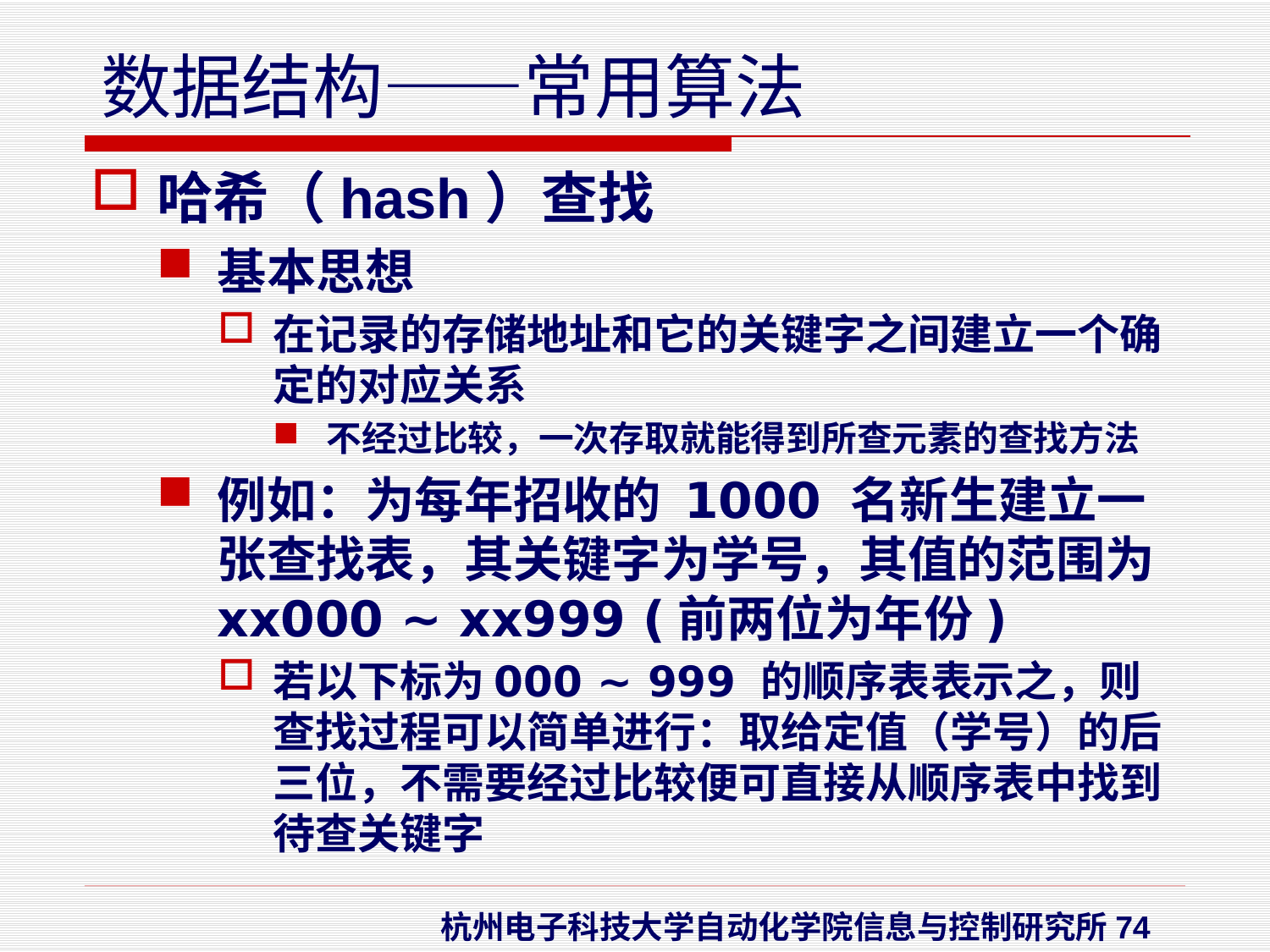

哈希（hash）查找
基本思想
在记录的存储地址和它的关键字之间建立一个确定的对应关系
不经过比较，一次存取就能得到所查元素的查找方法
例如：为每年招收的 1000 名新生建立一张查找表，其关键字为学号，其值的范围为 xx000 ~ xx999 (前两位为年份)
若以下标为000 ~ 999 的顺序表表示之，则查找过程可以简单进行：取给定值（学号）的后三位，不需要经过比较便可直接从顺序表中找到待查关键字